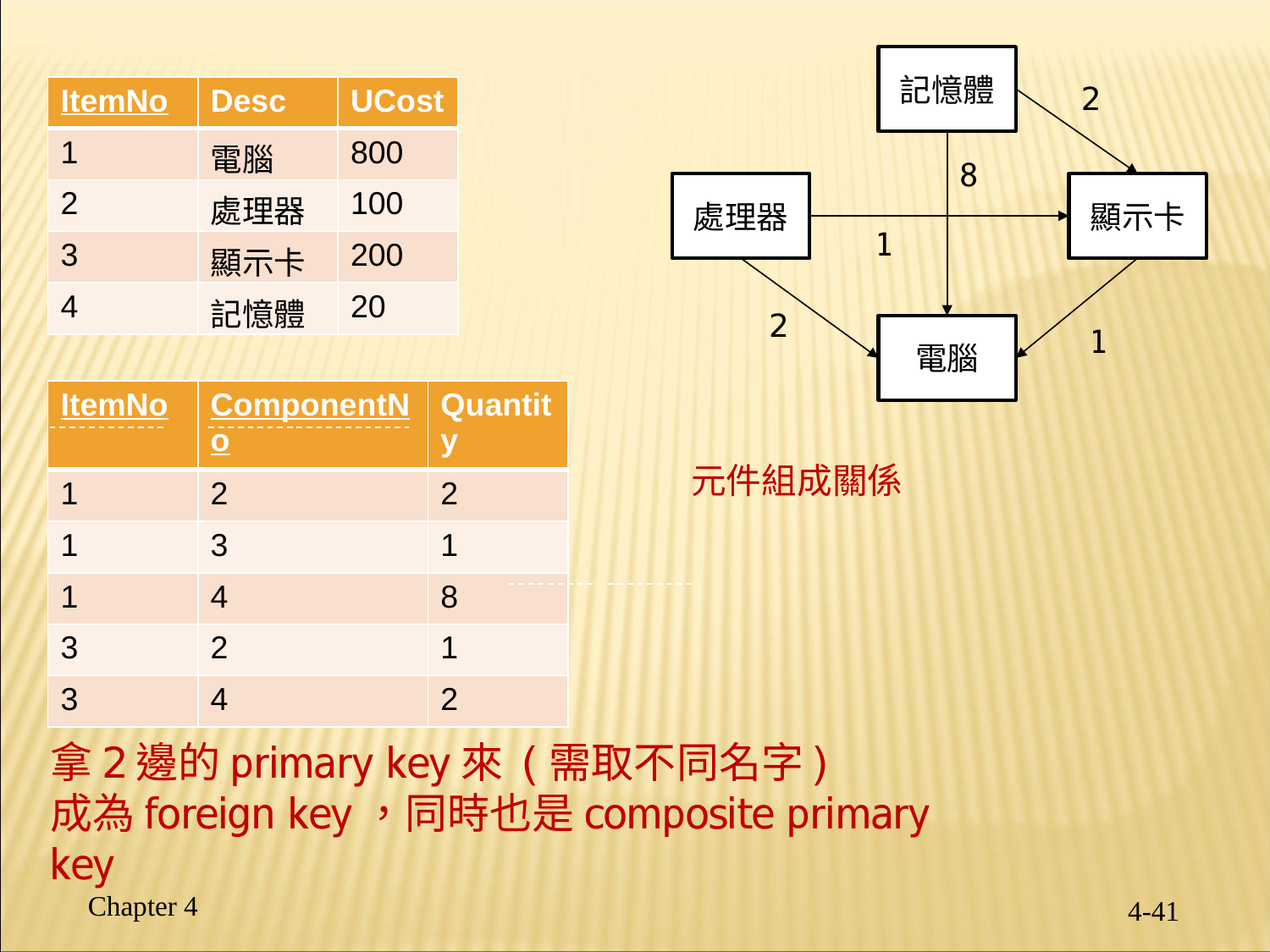

記憶體
2
| ItemNo | Desc | UCost |
| --- | --- | --- |
| 1 | 電腦 | 800 |
| 2 | 處理器 | 100 |
| 3 | 顯示卡 | 200 |
| 4 | 記憶體 | 20 |
8
處理器
顯示卡
1
2
電腦
1
| ItemNo | ComponentNo | Quantity |
| --- | --- | --- |
| 1 | 2 | 2 |
| 1 | 3 | 1 |
| 1 | 4 | 8 |
| 3 | 2 | 1 |
| 3 | 4 | 2 |
元件組成關係
拿2邊的primary key來 (需取不同名字)
成為foreign key，同時也是composite primary key